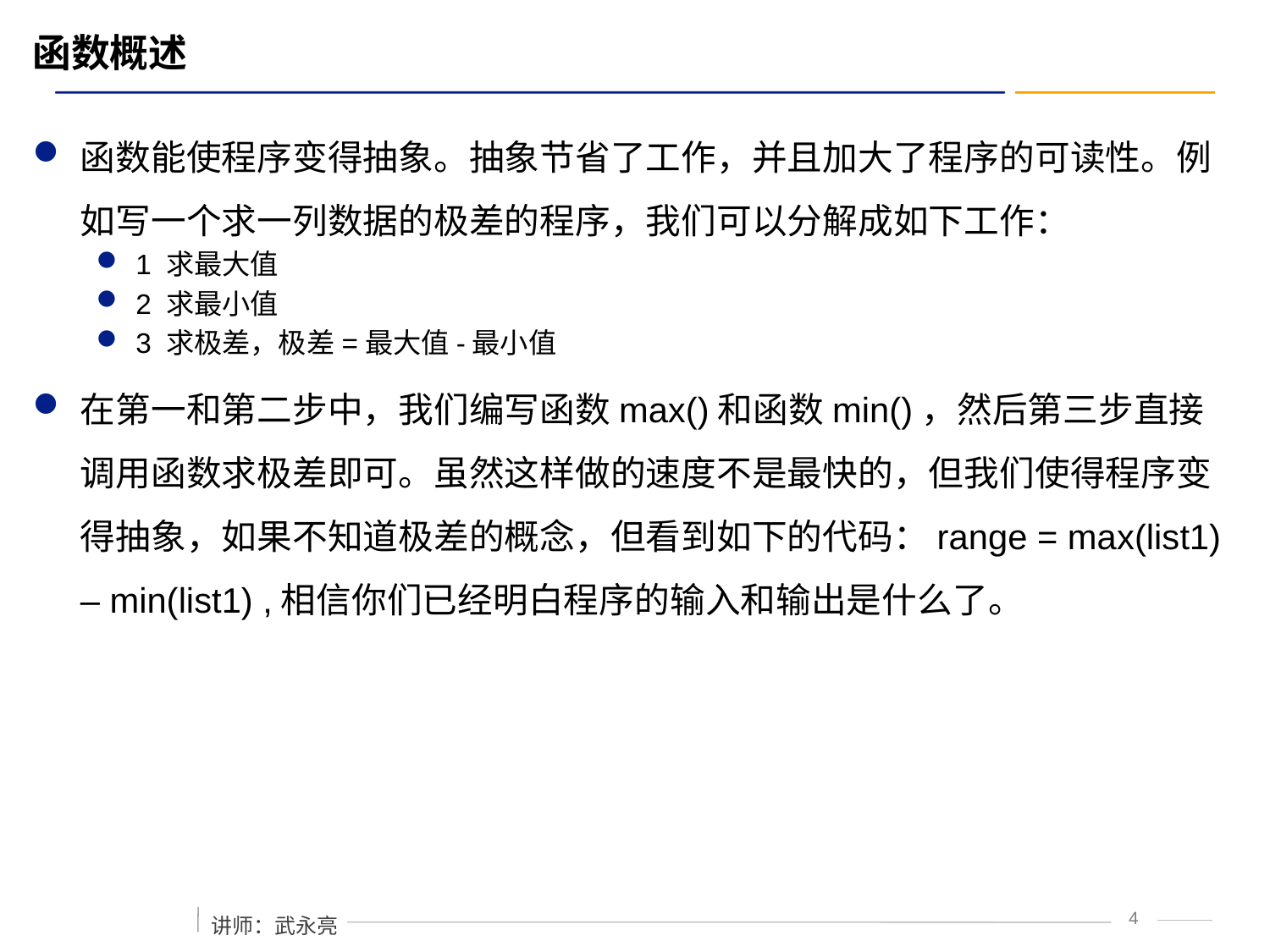

# 函数概述
函数能使程序变得抽象。抽象节省了工作，并且加大了程序的可读性。例如写一个求一列数据的极差的程序，我们可以分解成如下工作：
1 求最大值
2 求最小值
3 求极差，极差=最大值-最小值
在第一和第二步中，我们编写函数max()和函数min()，然后第三步直接调用函数求极差即可。虽然这样做的速度不是最快的，但我们使得程序变得抽象，如果不知道极差的概念，但看到如下的代码：range = max(list1) – min(list1) ,相信你们已经明白程序的输入和输出是什么了。